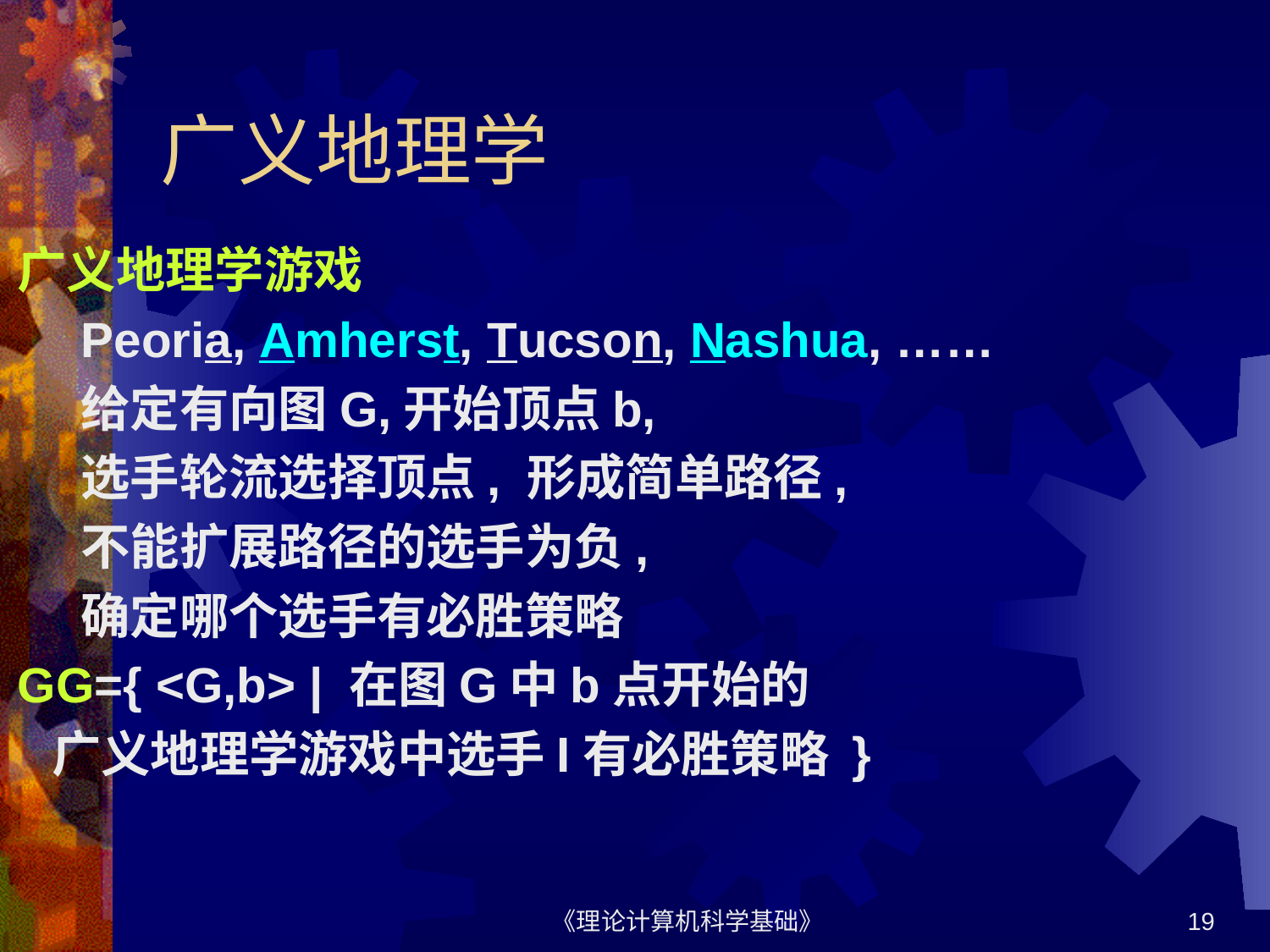

# 广义地理学
广义地理学游戏
Peoria, Amherst, Tucson, Nashua, ……
给定有向图G,开始顶点b,
选手轮流选择顶点, 形成简单路径,
不能扩展路径的选手为负,
确定哪个选手有必胜策略
GG={ <G,b> | 在图G中b点开始的
  广义地理学游戏中选手I有必胜策略 }
《理论计算机科学基础》
19